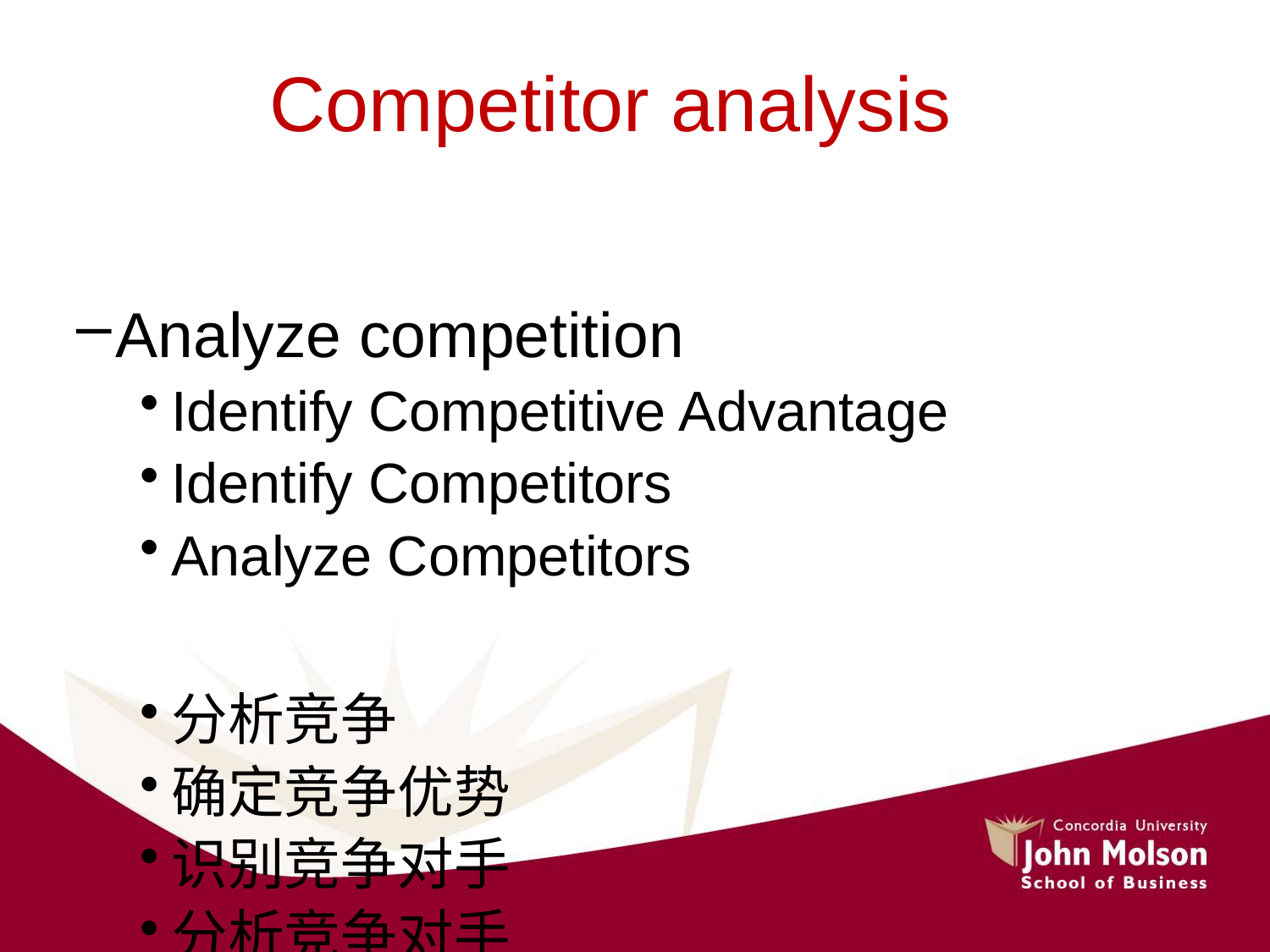

# Competitor analysis
Analyze competition
Identify Competitive Advantage
Identify Competitors
Analyze Competitors

分析竞争
确定竞争优势
识别竞争对手
分析竞争对手